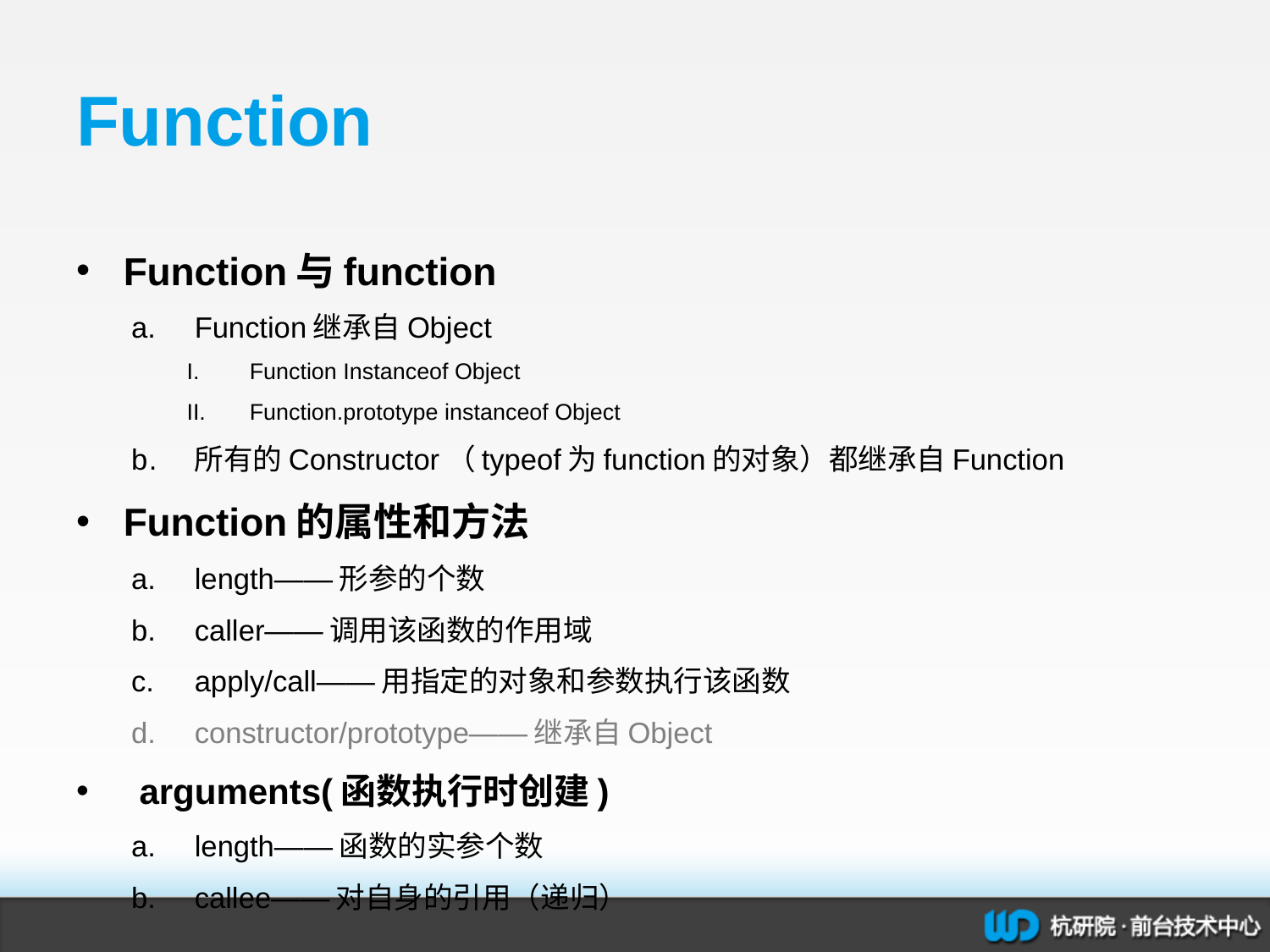

# Function
Function与function
Function继承自Object
Function Instanceof Object
Function.prototype instanceof Object
所有的Constructor（typeof为function的对象）都继承自Function
Function的属性和方法
length——形参的个数
caller——调用该函数的作用域
apply/call——用指定的对象和参数执行该函数
constructor/prototype——继承自Object
arguments(函数执行时创建)
length——函数的实参个数
callee——对自身的引用（递归）